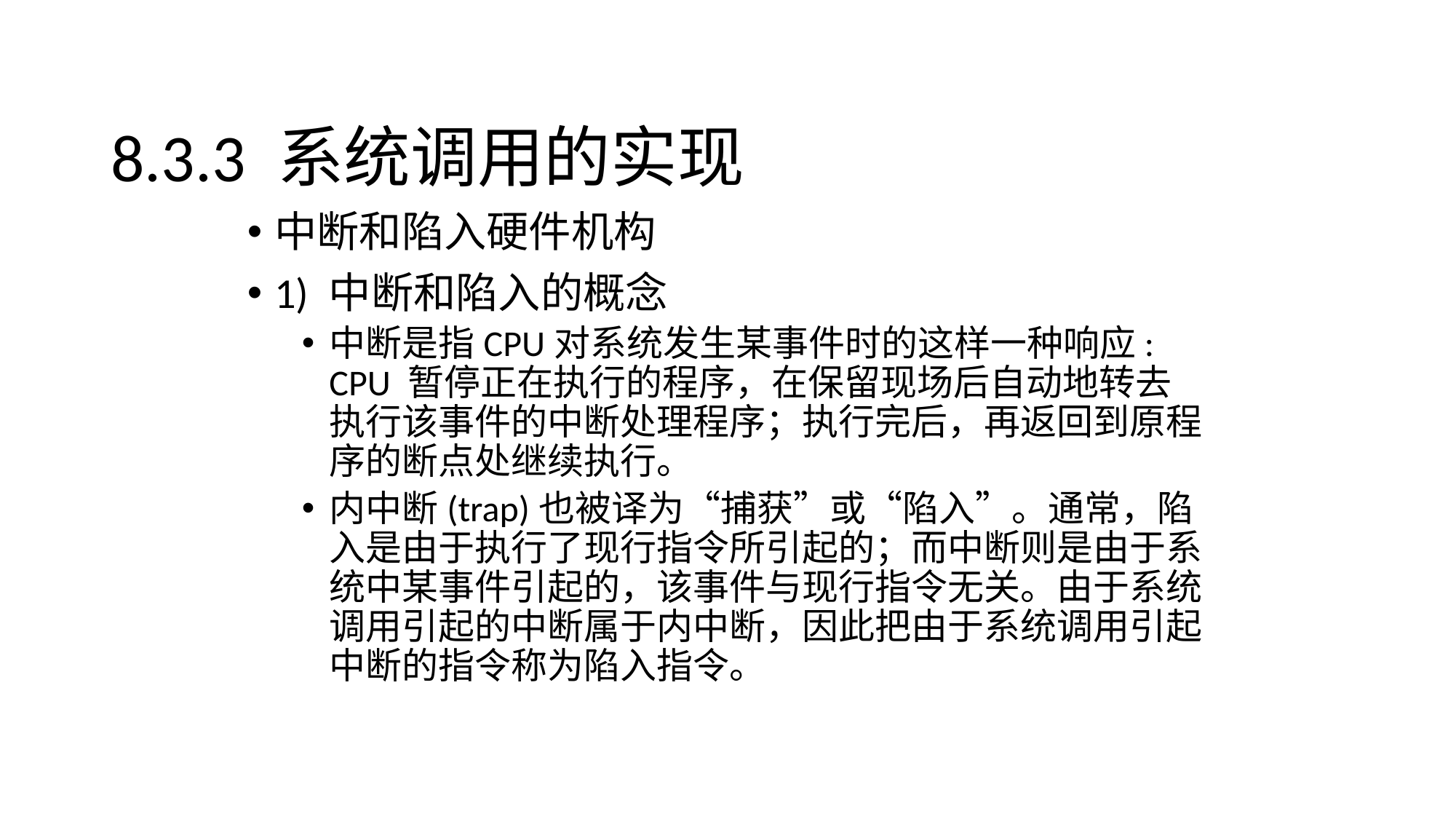

# 8.3.3 系统调用的实现
中断和陷入硬件机构
1) 中断和陷入的概念
中断是指CPU对系统发生某事件时的这样一种响应: CPU 暂停正在执行的程序，在保留现场后自动地转去执行该事件的中断处理程序；执行完后，再返回到原程序的断点处继续执行。
内中断(trap)也被译为“捕获”或“陷入”。通常，陷入是由于执行了现行指令所引起的；而中断则是由于系统中某事件引起的，该事件与现行指令无关。由于系统调用引起的中断属于内中断，因此把由于系统调用引起中断的指令称为陷入指令。
9